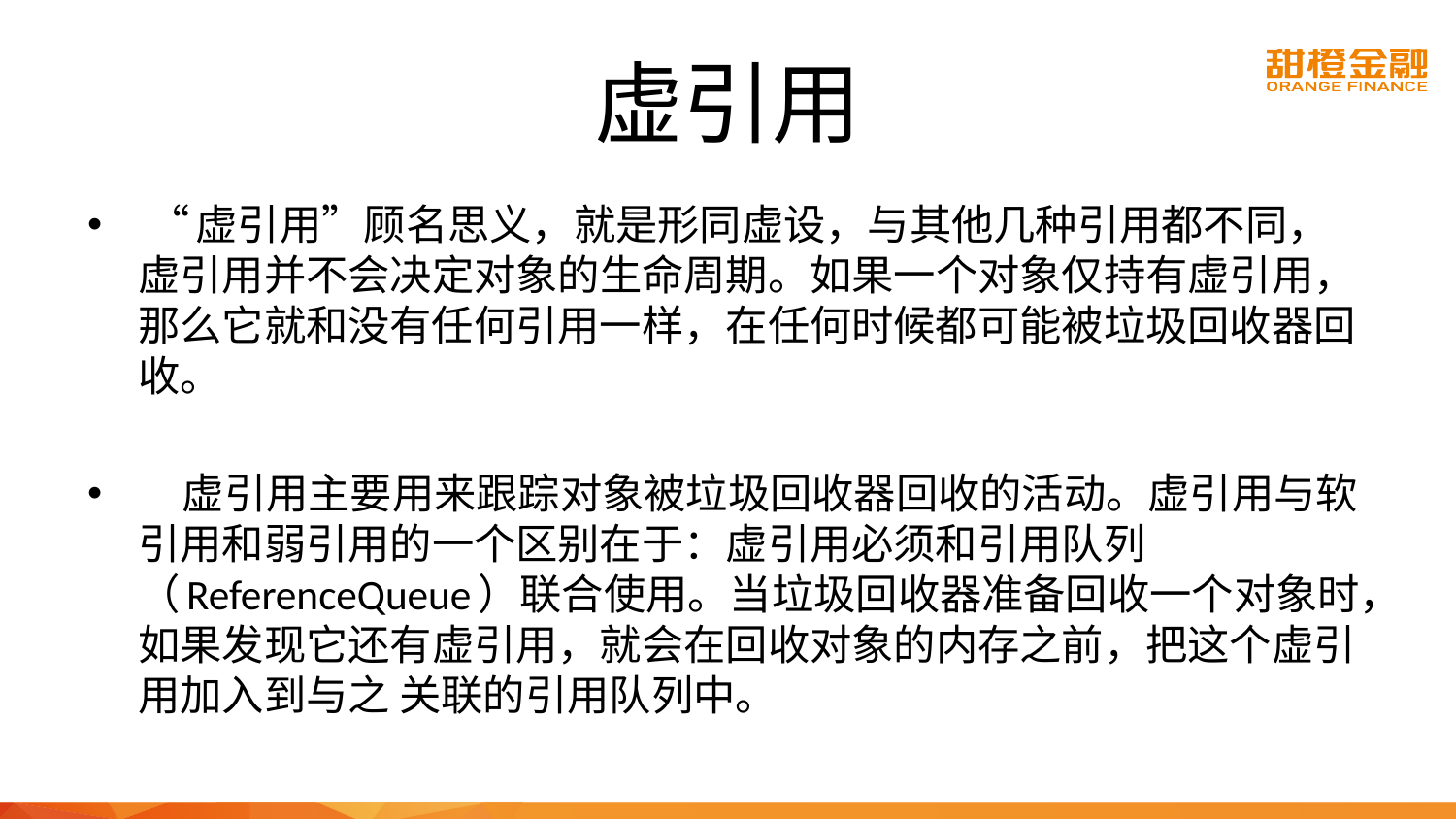

# 虚引用
 “虚引用”顾名思义，就是形同虚设，与其他几种引用都不同，虚引用并不会决定对象的生命周期。如果一个对象仅持有虚引用，那么它就和没有任何引用一样，在任何时候都可能被垃圾回收器回收。

    虚引用主要用来跟踪对象被垃圾回收器回收的活动。虚引用与软引用和弱引用的一个区别在于：虚引用必须和引用队列 （ReferenceQueue）联合使用。当垃圾回收器准备回收一个对象时，如果发现它还有虚引用，就会在回收对象的内存之前，把这个虚引用加入到与之 关联的引用队列中。